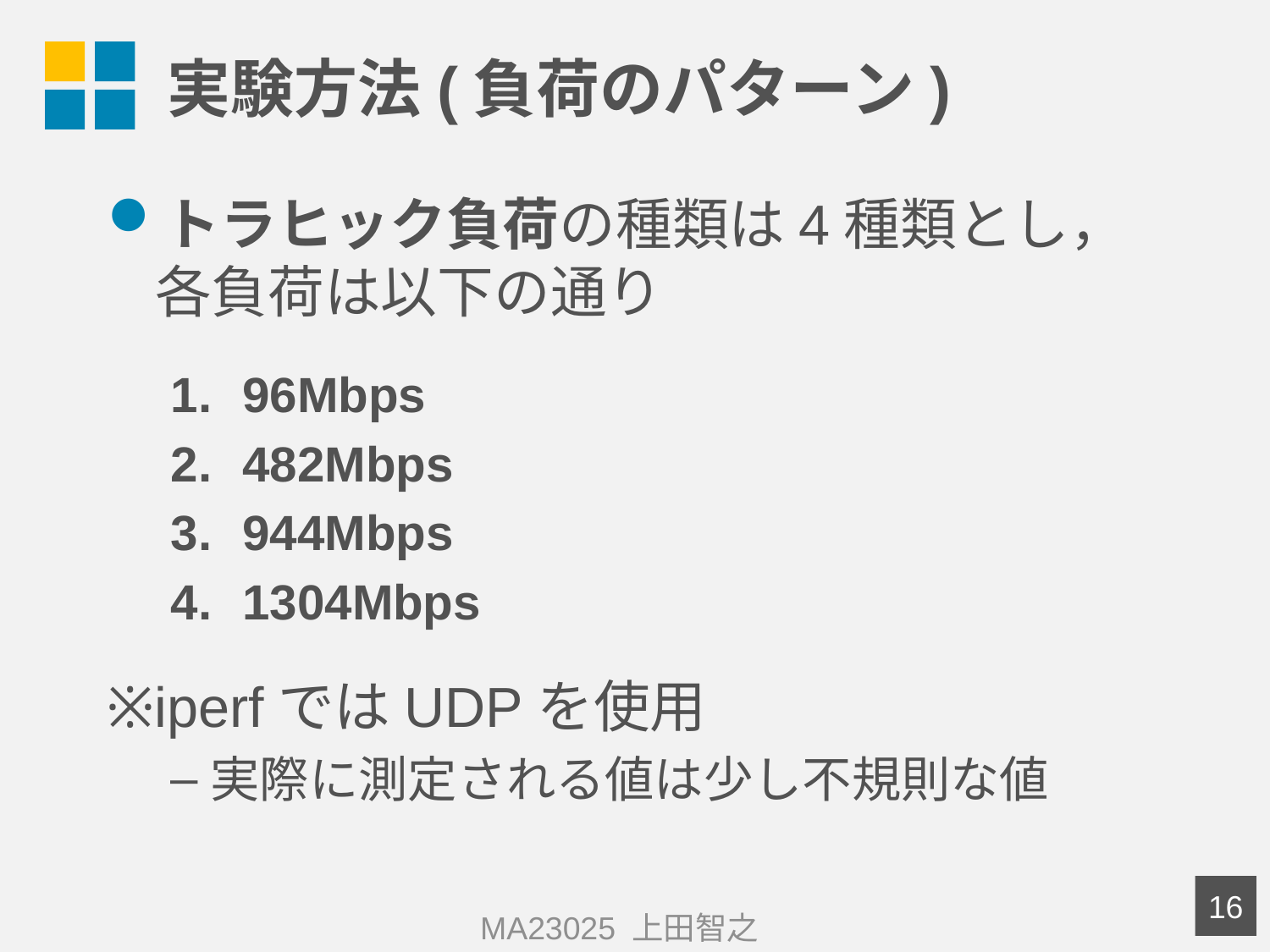

# 実験方法(負荷のパターン)
トラヒック負荷の種類は4種類とし，
各負荷は以下の通り

96Mbps
482Mbps
944Mbps
1304Mbps

※iperfではUDPを使用
実際に測定される値は少し不規則な値
16
MA23025 上田智之